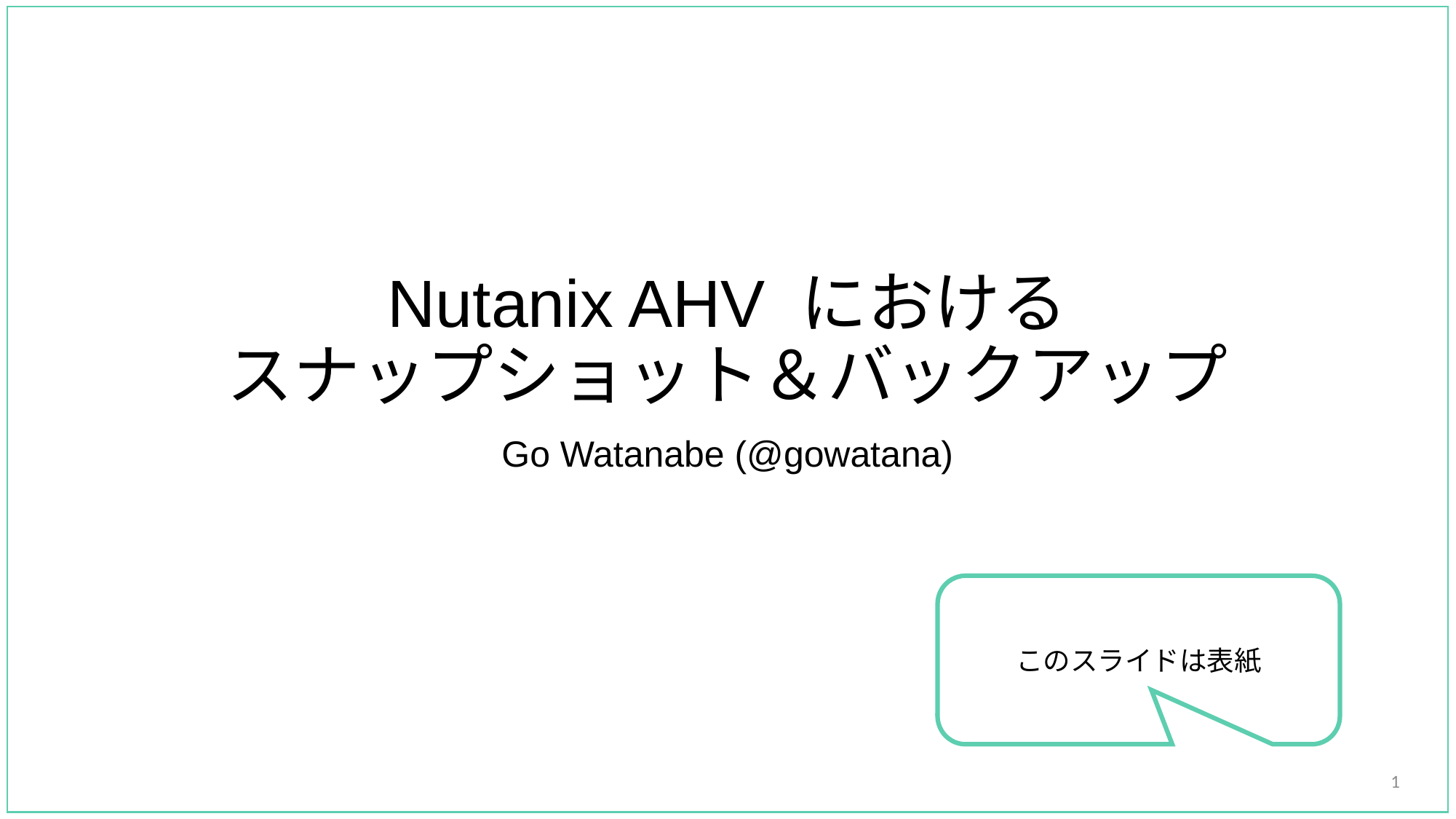

# Nutanix AHV における スナップショット＆バックアップ
Go Watanabe (@gowatana)
このスライドは表紙
1